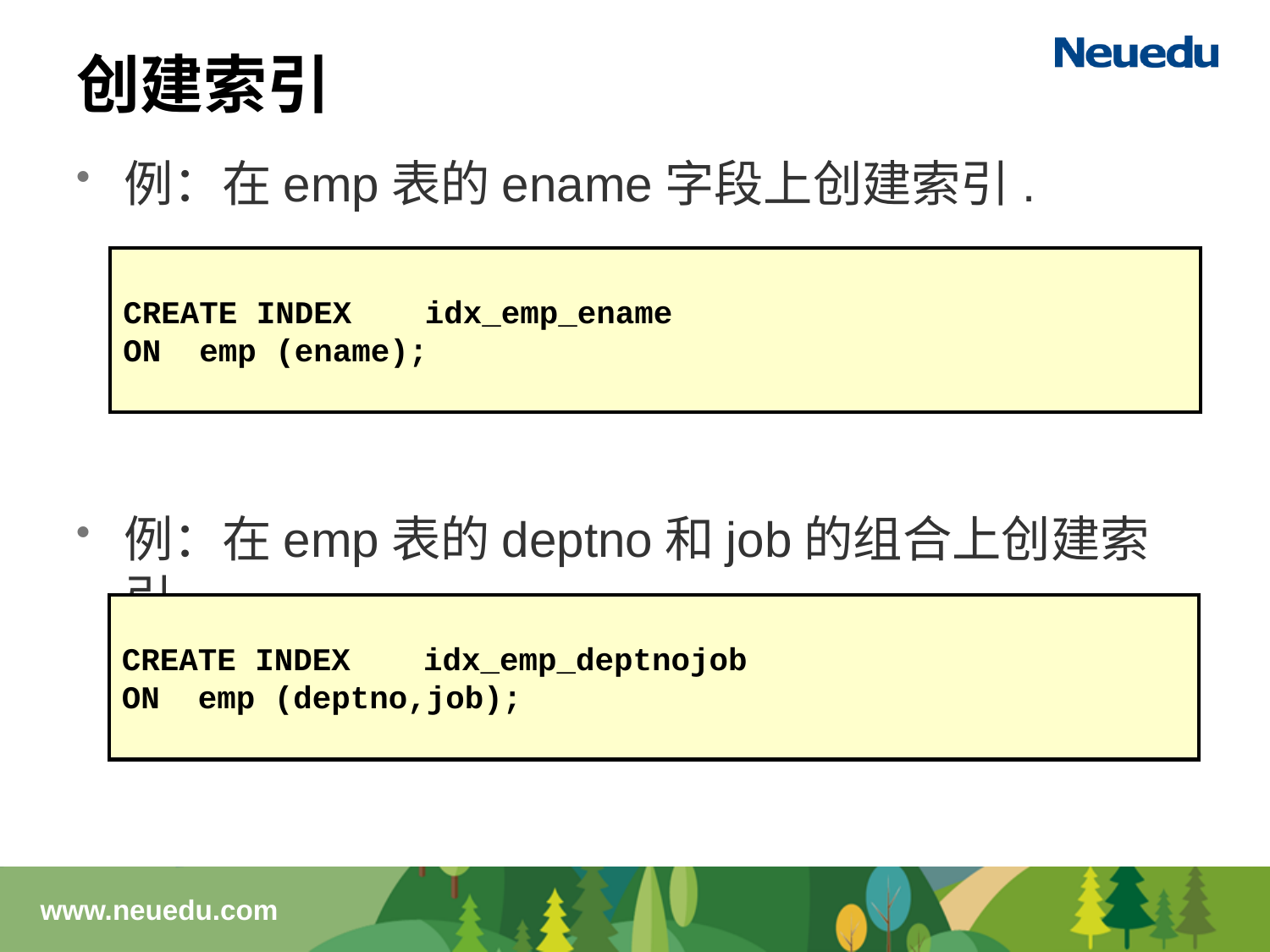

# 创建索引
例：在emp表的ename字段上创建索引.

例：在emp表的deptno和job的组合上创建索引

CREATE INDEX 	idx_emp_ename
ON  emp (ename);
CREATE INDEX 	idx_emp_deptnojob
ON  emp (deptno,job);